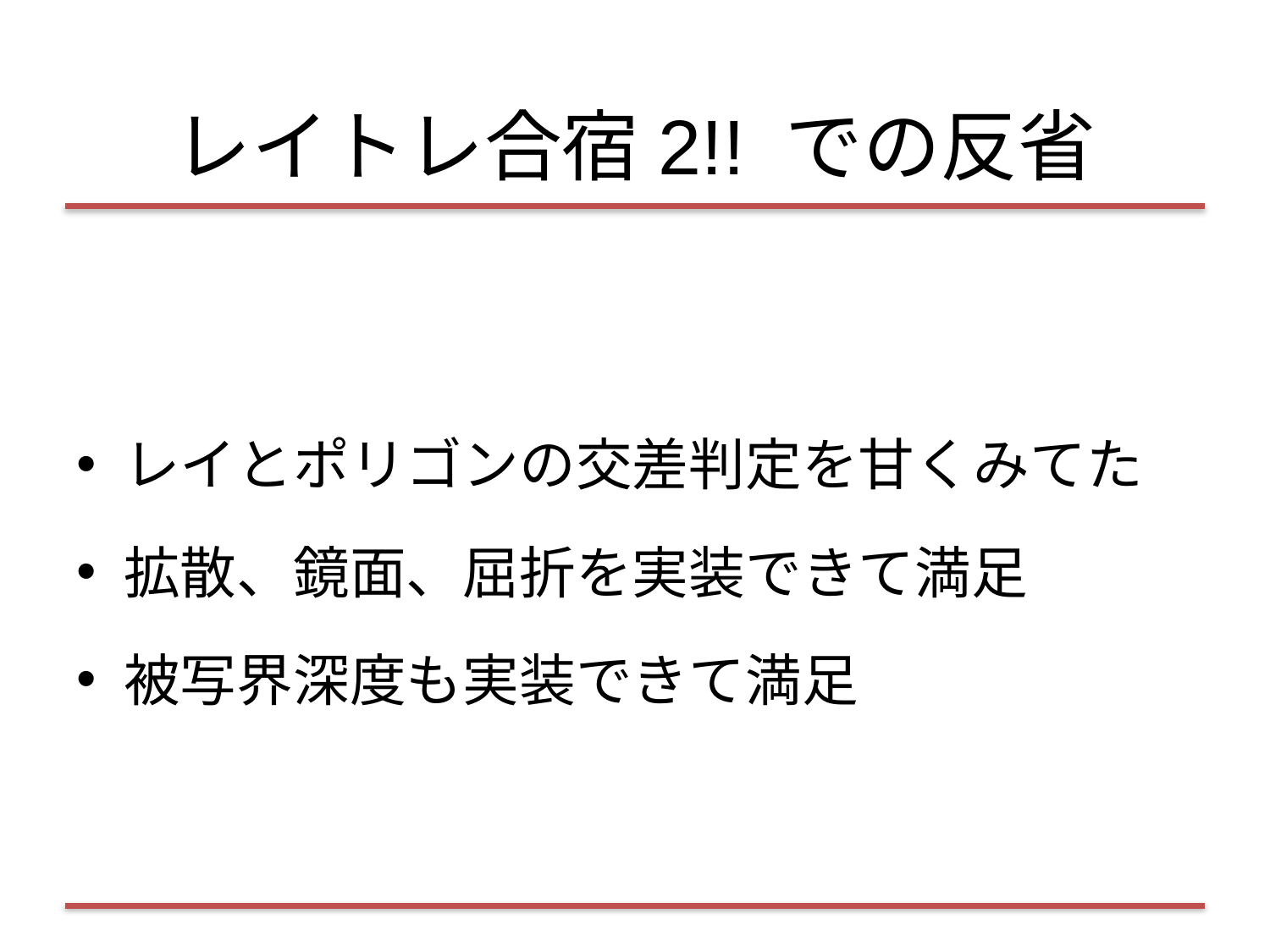

# レイトレ合宿2!! での反省
レイとポリゴンの交差判定を甘くみてた
拡散、鏡面、屈折を実装できて満足
被写界深度も実装できて満足